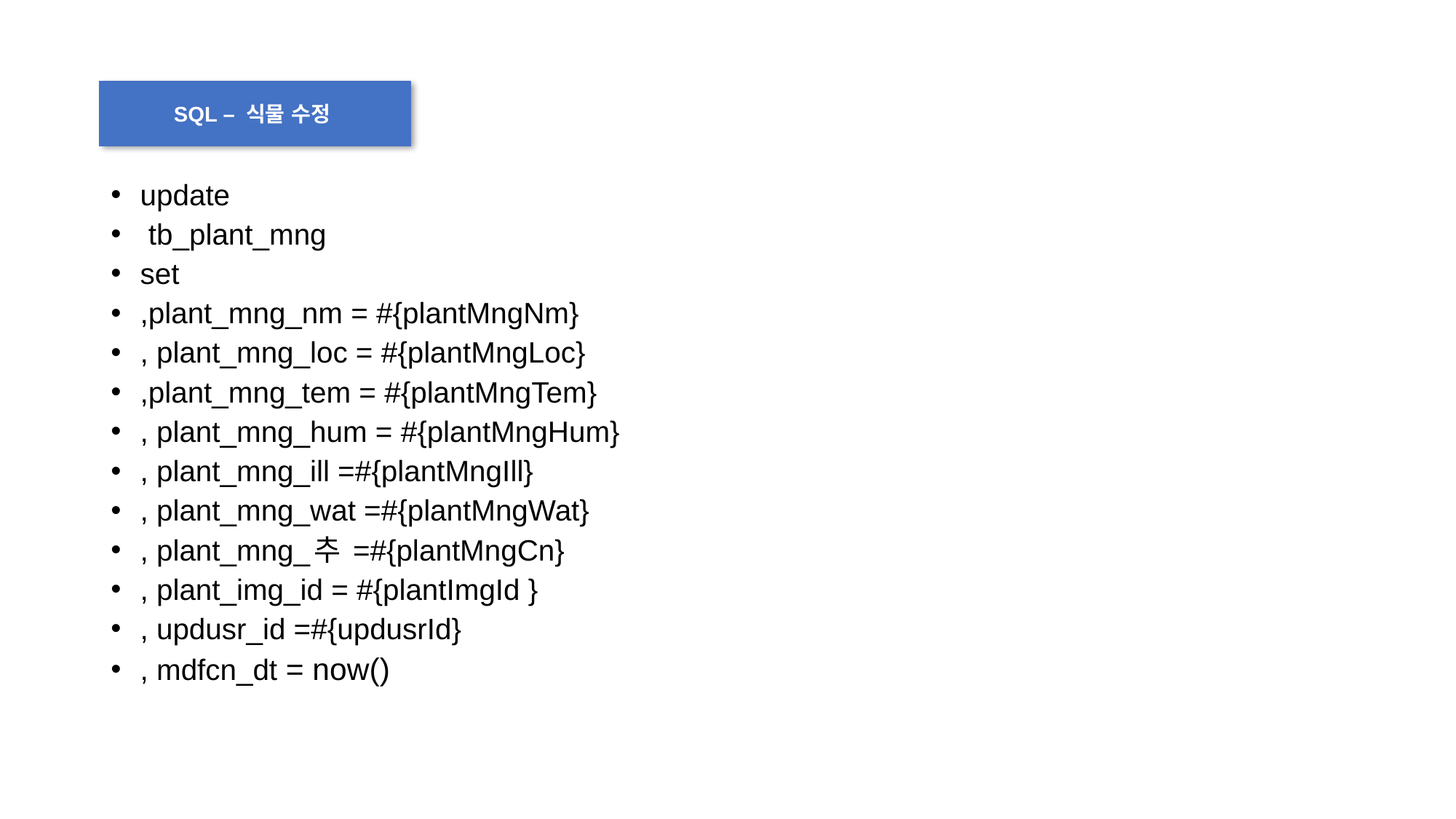

SQL – 식물 수정
update
 tb_plant_mng
set
,plant_mng_nm = #{plantMngNm}
, plant_mng_loc = #{plantMngLoc}
,plant_mng_tem = #{plantMngTem}
, plant_mng_hum = #{plantMngHum}
, plant_mng_ill =#{plantMngIll}
, plant_mng_wat =#{plantMngWat}
, plant_mng_추 =#{plantMngCn}
, plant_img_id = #{plantImgId }
, updusr_id =#{updusrId}
, mdfcn_dt = now()